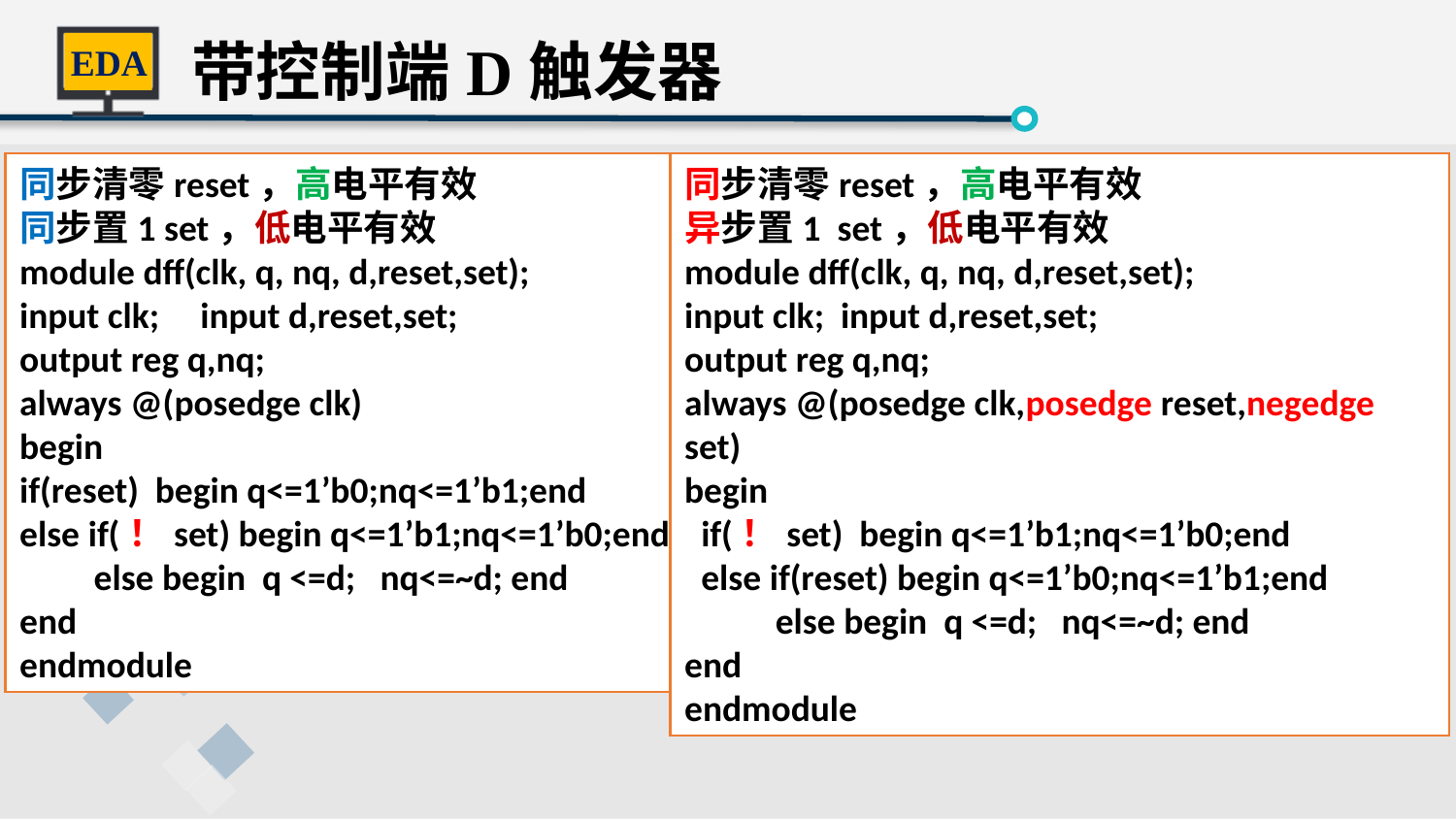

带控制端D触发器
同步清零reset，高电平有效
同步置1 set，低电平有效
module dff(clk, q, nq, d,reset,set);
input clk;     input d,reset,set;
output reg q,nq;
always @(posedge clk)
begin
if(reset)  begin q<=1’b0;nq<=1’b1;end
else if(！set) begin q<=1’b1;nq<=1’b0;end
         else begin  q <=d;   nq<=~d; end
end
endmodule
同步清零reset，高电平有效
异步置1  set，低电平有效
module dff(clk, q, nq, d,reset,set);
input clk;  input d,reset,set;
output reg q,nq;
always @(posedge clk,posedge reset,negedge set)
begin
  if(！set)  begin q<=1’b1;nq<=1’b0;end
  else if(reset) begin q<=1’b0;nq<=1’b1;end
           else begin  q <=d;   nq<=~d; end
end
endmodule